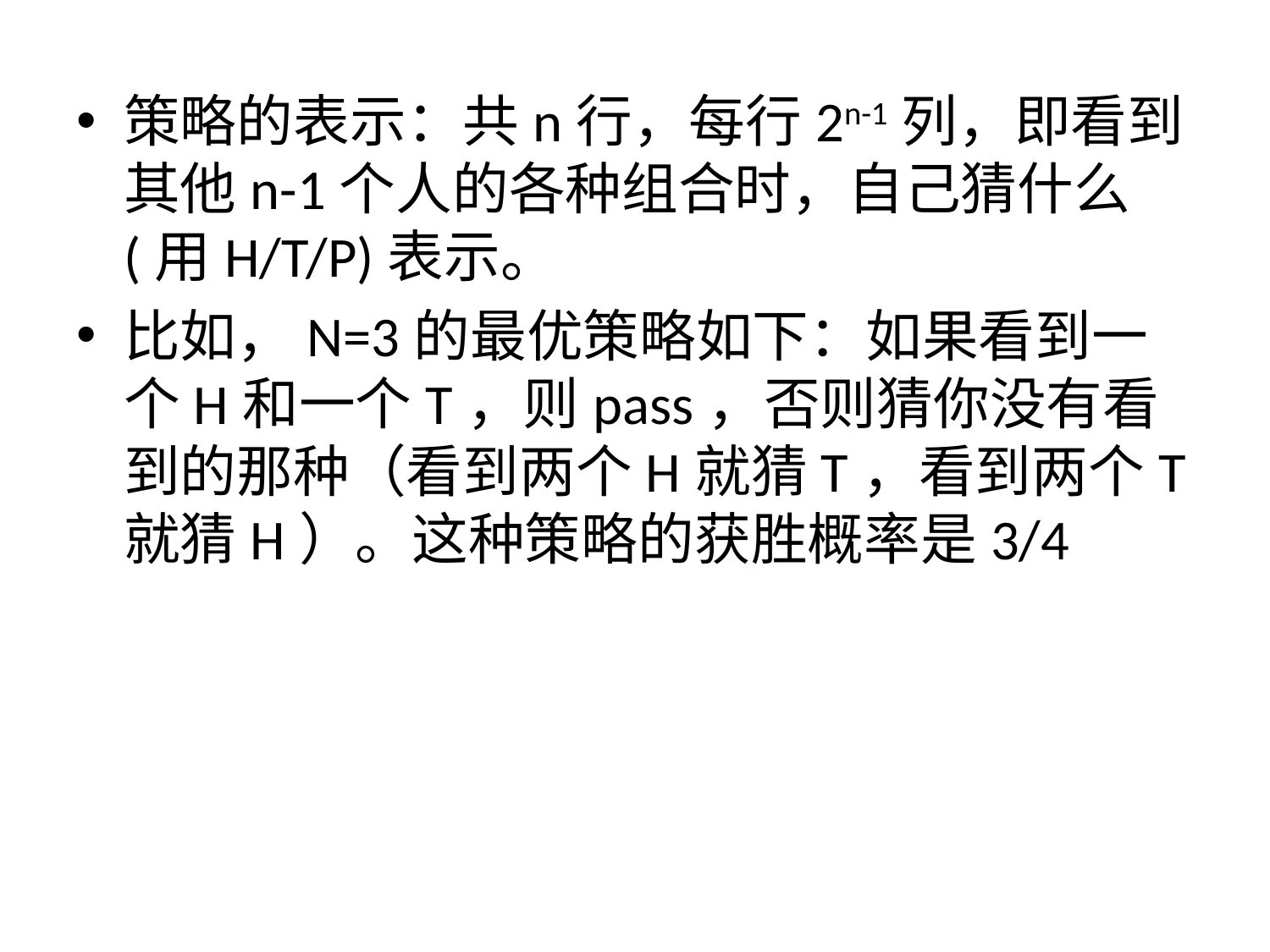

策略的表示：共n行，每行2n-1列，即看到其他n-1个人的各种组合时，自己猜什么(用H/T/P)表示。
比如，N=3的最优策略如下：如果看到一个H和一个T，则pass，否则猜你没有看到的那种（看到两个H就猜T，看到两个T就猜H）。这种策略的获胜概率是3/4